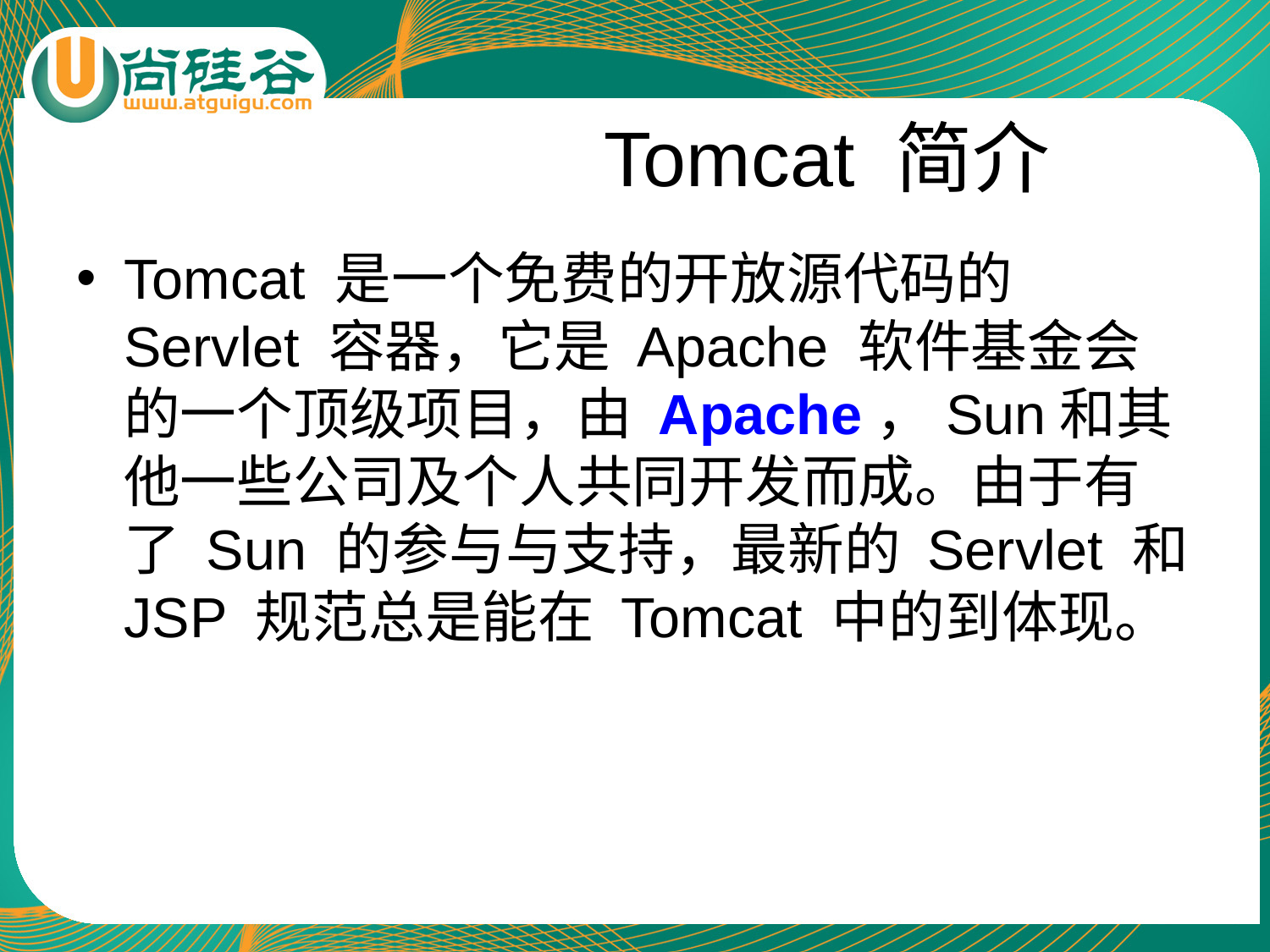

# Tomcat 简介
Tomcat 是一个免费的开放源代码的 Servlet 容器，它是 Apache 软件基金会的一个顶级项目，由 Apache，Sun和其他一些公司及个人共同开发而成。由于有了 Sun 的参与与支持，最新的 Servlet 和 JSP 规范总是能在 Tomcat 中的到体现。